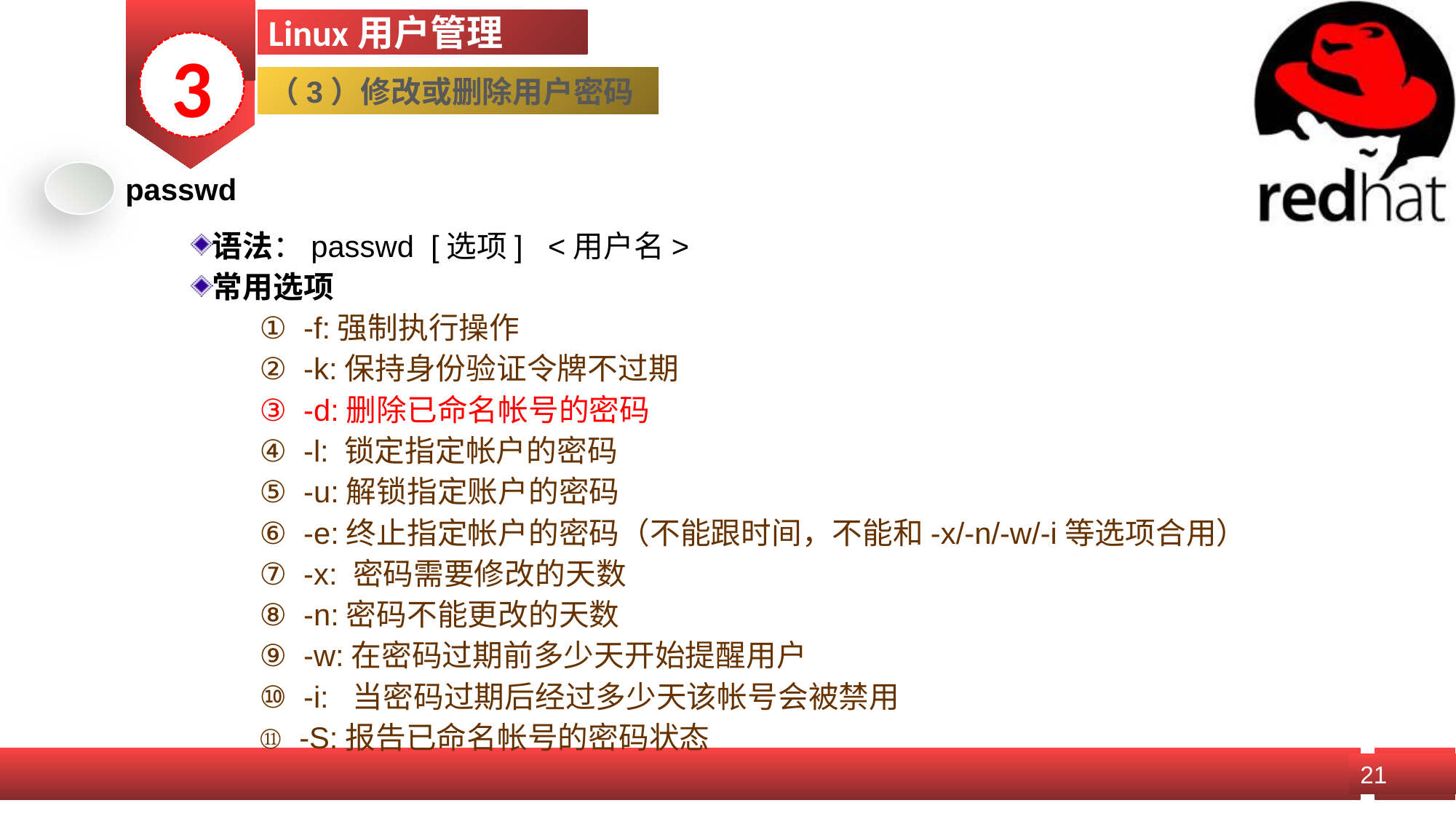

Linux用户管理
3
（3）修改或删除用户密码

passwd
语法：passwd  [选项]   <用户名>
常用选项
  -f:强制执行操作
  -k:保持身份验证令牌不过期
  -d:删除已命名帐号的密码
  -l: 锁定指定帐户的密码
  -u:解锁指定账户的密码
  -e:终止指定帐户的密码（不能跟时间，不能和-x/-n/-w/-i等选项合用）
  -x: 密码需要修改的天数
  -n:密码不能更改的天数
  -w:在密码过期前多少天开始提醒用户
  -i:  当密码过期后经过多少天该帐号会被禁用
  -S:报告已命名帐号的密码状态